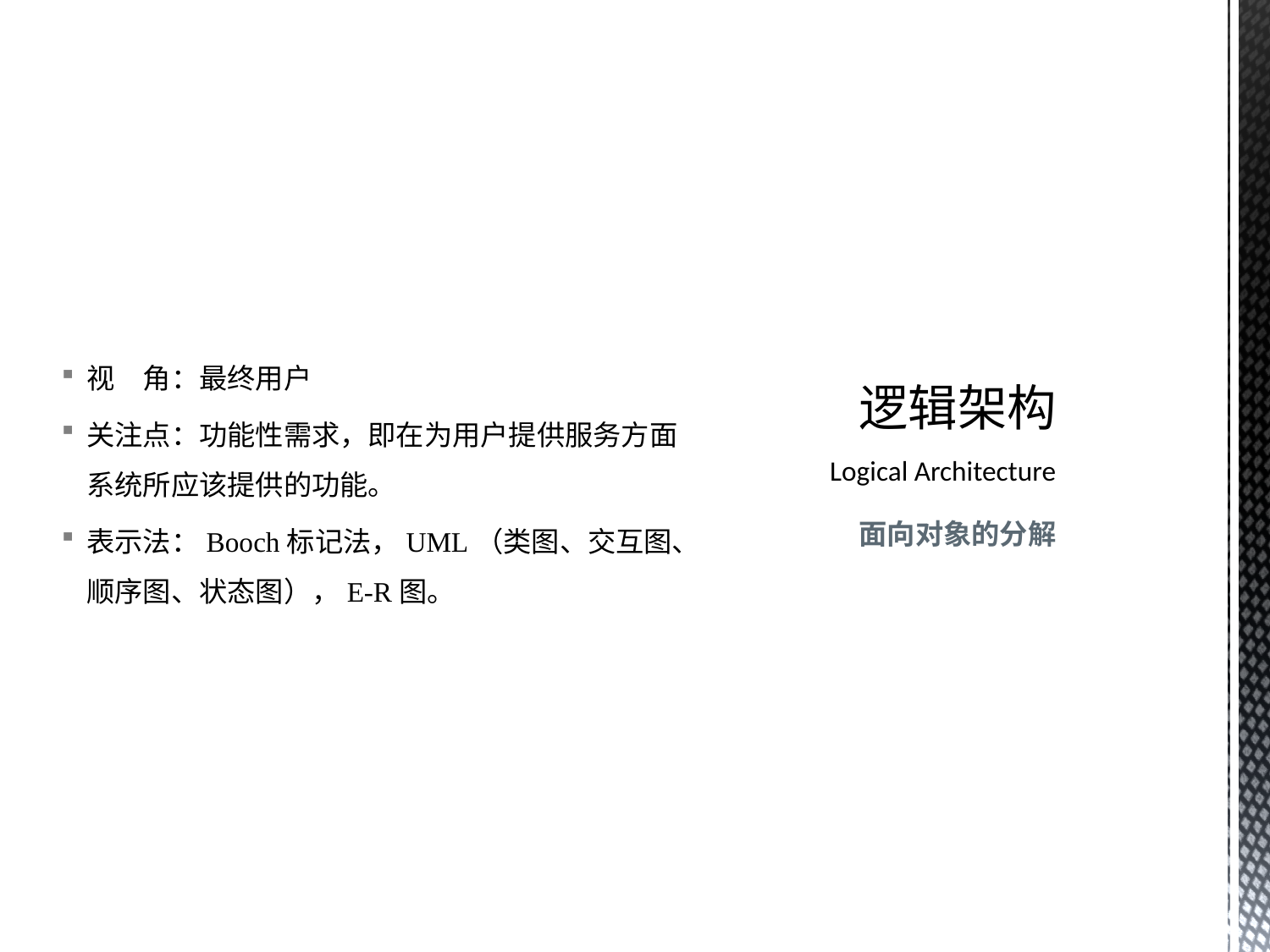

视　角：最终用户
关注点：功能性需求，即在为用户提供服务方面系统所应该提供的功能。
表示法：Booch标记法，UML（类图、交互图、顺序图、状态图），E-R图。
# 逻辑架构 Logical Architecture
面向对象的分解